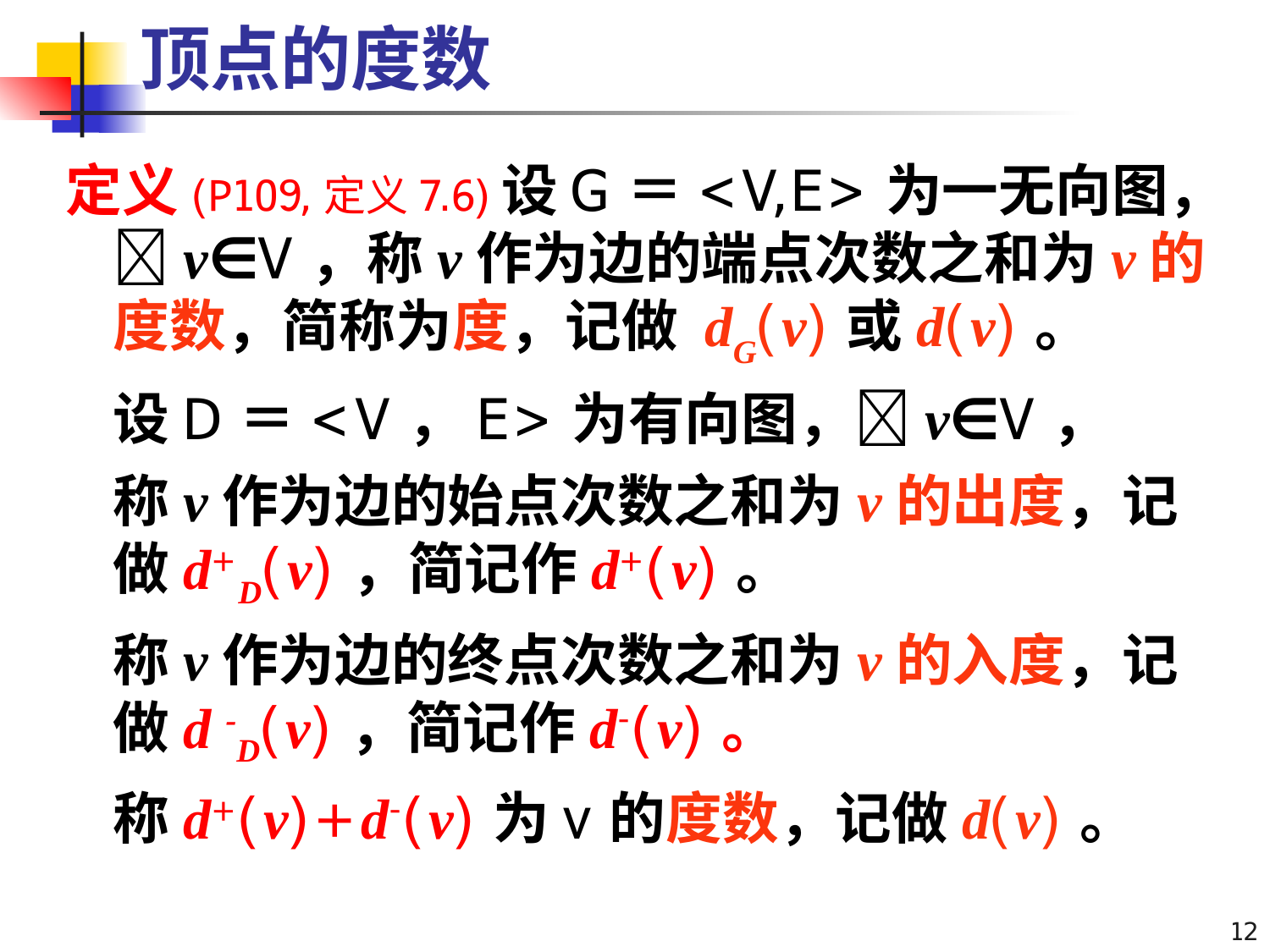

# 顶点的度数
定义(P109,定义7.6)设G＝<V,E>为一无向图，∀v∈V，称v作为边的端点次数之和为v的度数，简称为度，记做 dG(v)或d(v)。
	设D＝<V，E>为有向图，∀v∈V，
	称v作为边的始点次数之和为v的出度，记做d+D(v)，简记作d+(v)。
	称v作为边的终点次数之和为v的入度，记做d -D(v)，简记作d-(v)。
	称d+(v)+d-(v)为v的度数，记做d(v)。
12